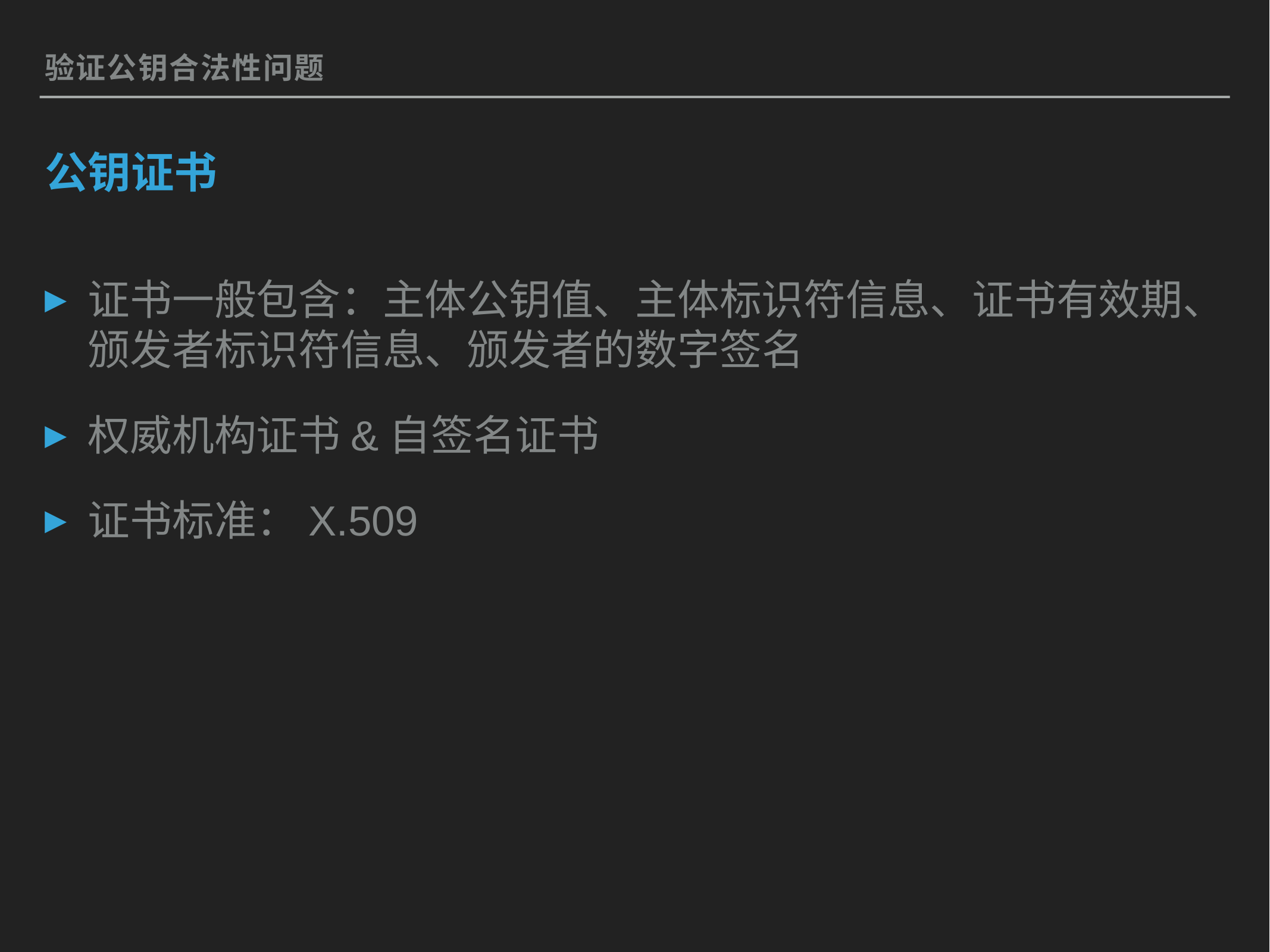

验证公钥合法性问题
# 公钥证书
证书一般包含：主体公钥值、主体标识符信息、证书有效期、颁发者标识符信息、颁发者的数字签名
权威机构证书&自签名证书
证书标准：X.509